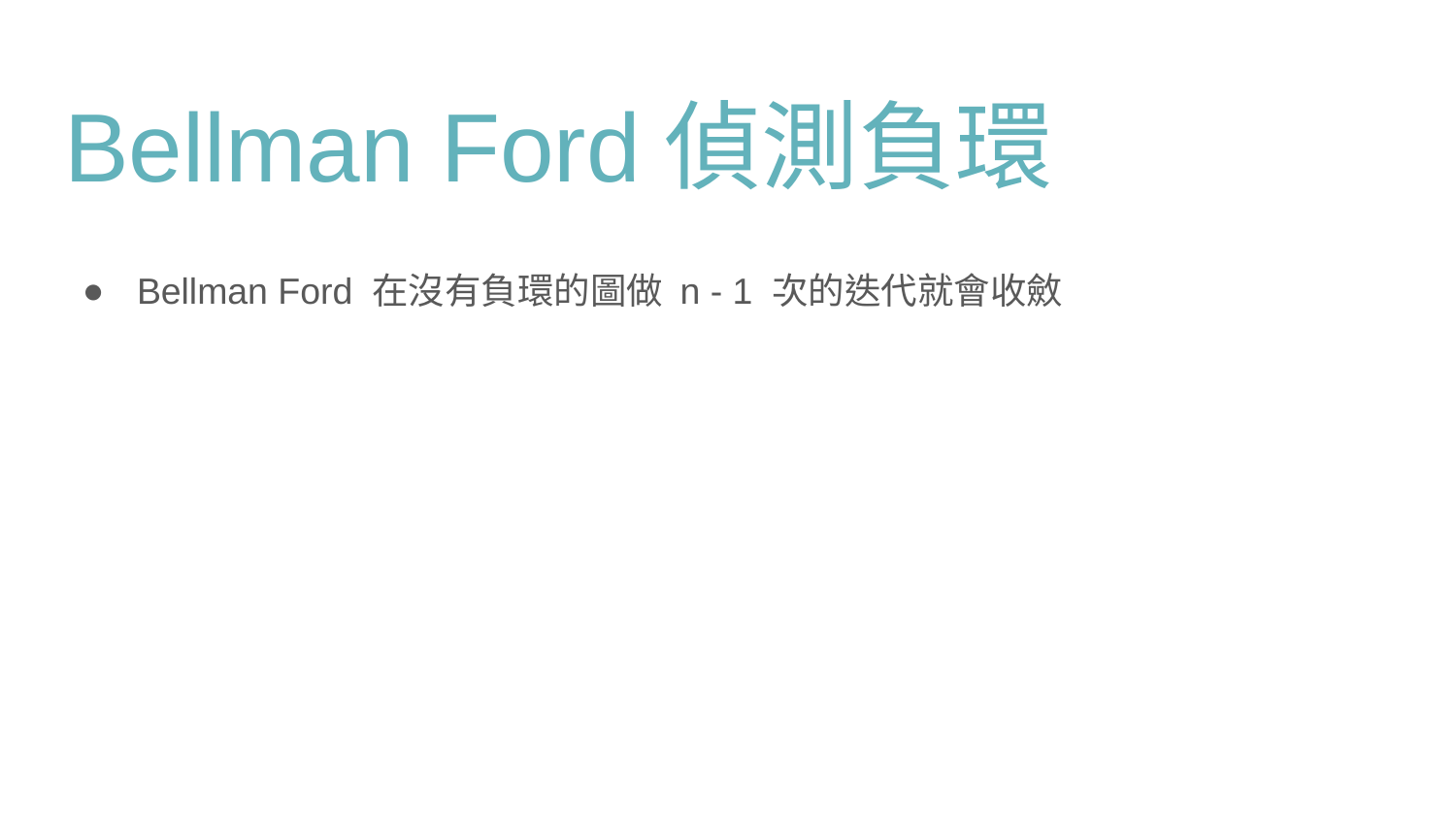

# Bellman Ford偵測負環
Bellman Ford 在沒有負環的圖做 n - 1 次的迭代就會收斂